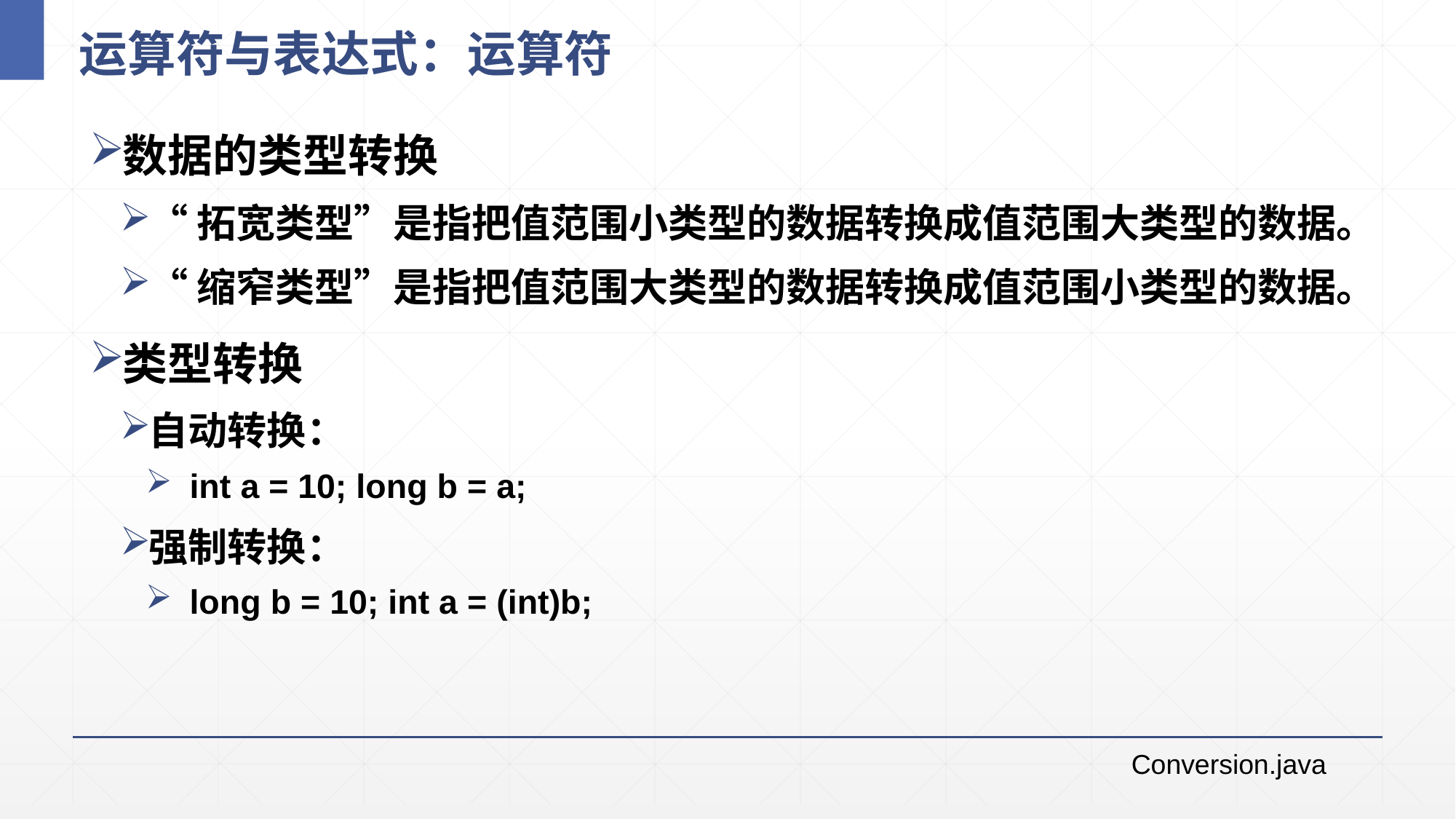

# 运算符与表达式：运算符
数据的类型转换
“拓宽类型”是指把值范围小类型的数据转换成值范围大类型的数据。
“缩窄类型”是指把值范围大类型的数据转换成值范围小类型的数据。
类型转换
自动转换：
  int a = 10; long b = a;
强制转换：
  long b = 10; int a = (int)b;

Conversion.java